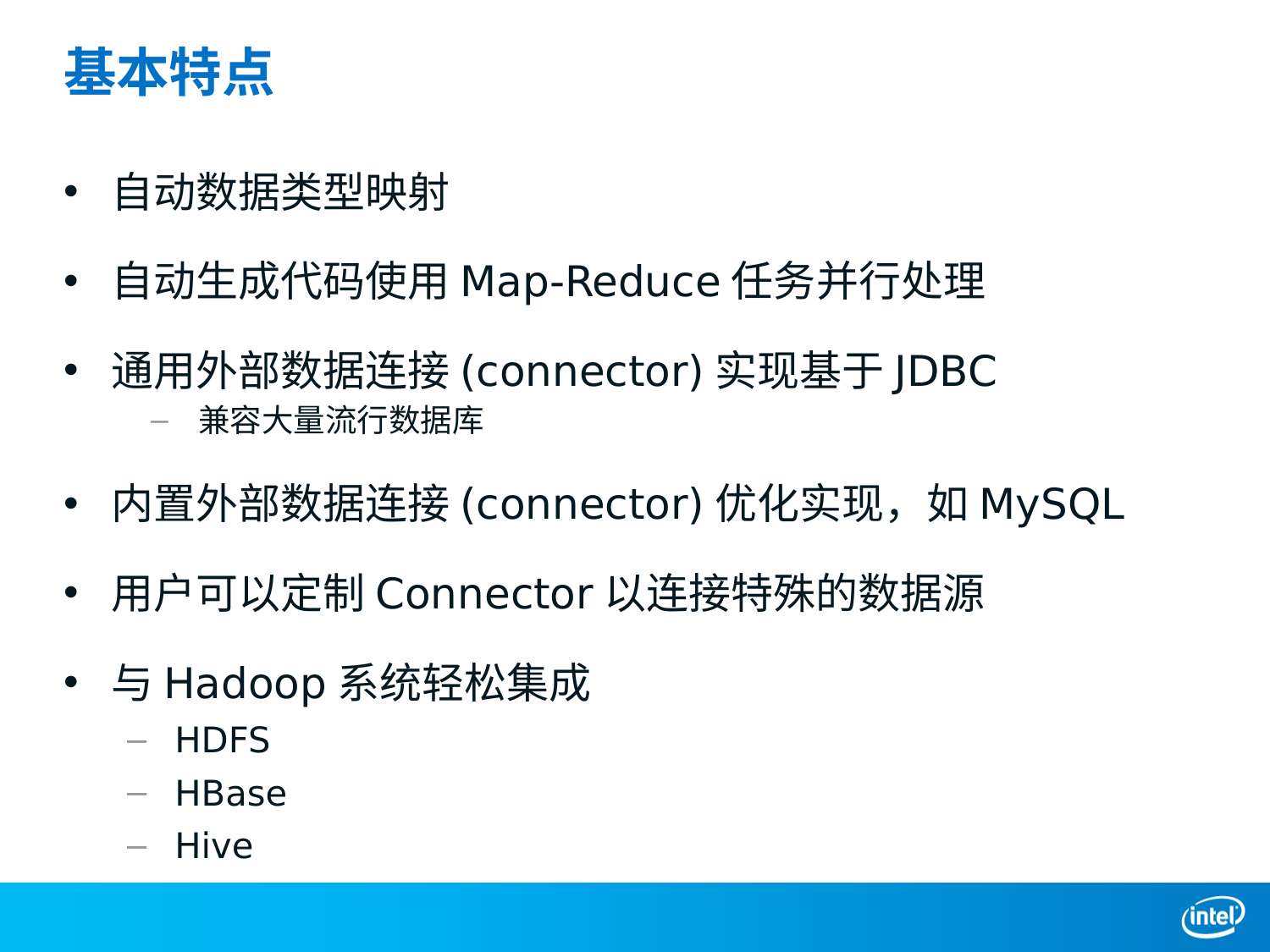

# 基本特点
自动数据类型映射
自动生成代码使用Map-Reduce任务并行处理
通用外部数据连接(connector)实现基于JDBC
兼容大量流行数据库
内置外部数据连接(connector)优化实现，如MySQL
用户可以定制Connector以连接特殊的数据源
与Hadoop系统轻松集成
HDFS
HBase
Hive